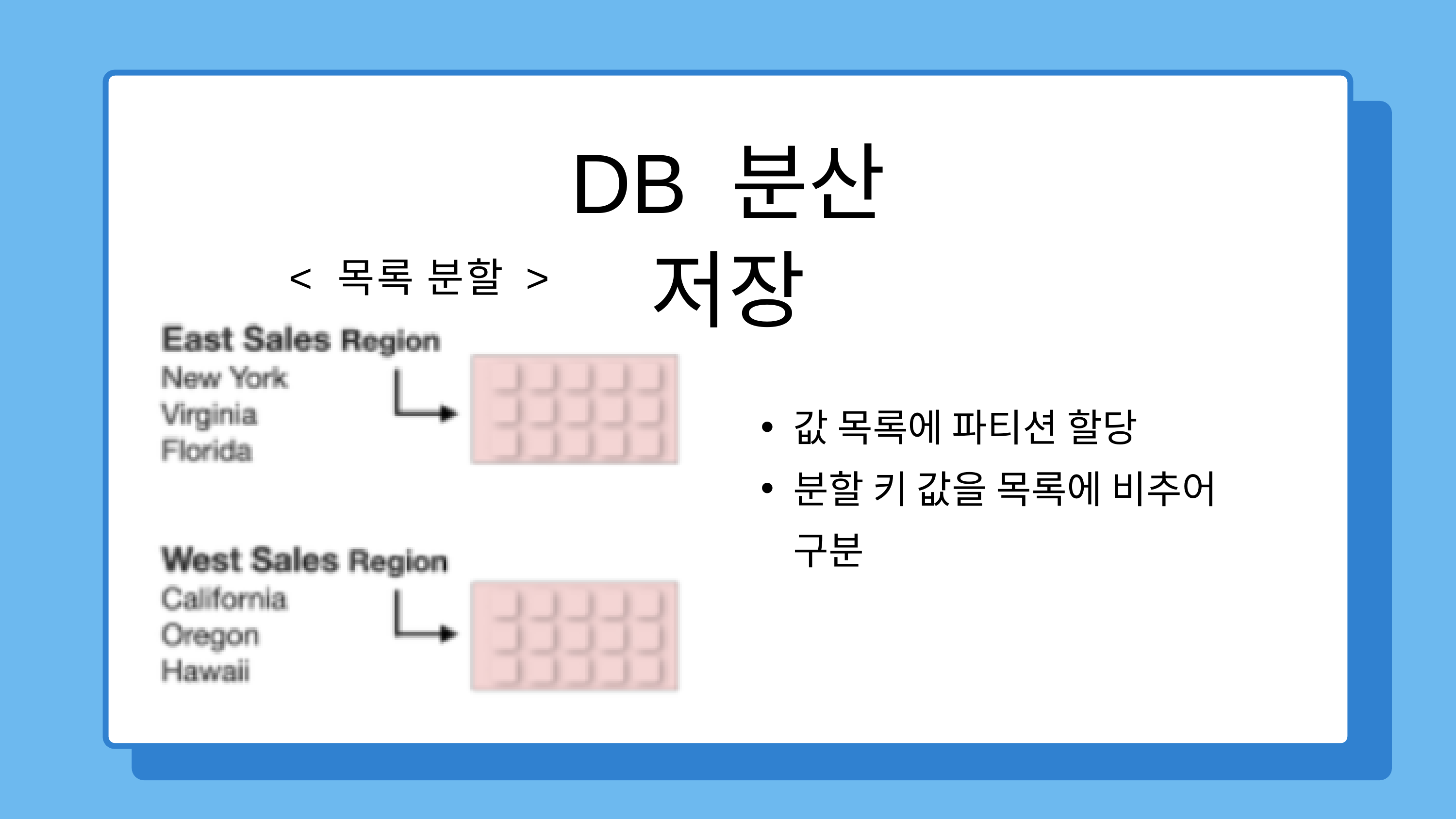

DB 분산 저장
< 목록 분할 >

값 목록에 파티션 할당
분할 키 값을 목록에 비추어 구분